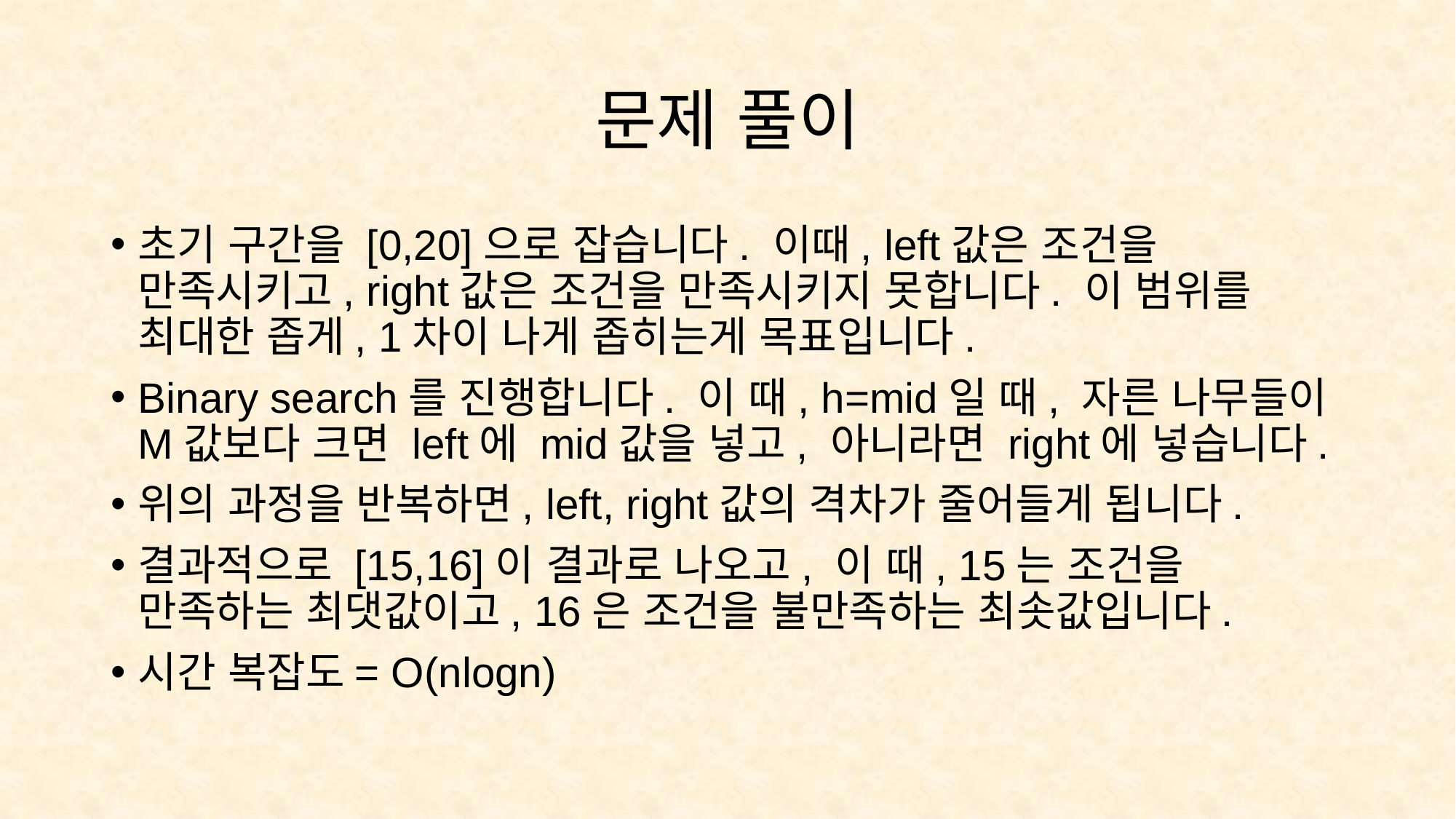

# 문제 풀이
초기 구간을 [0,20]으로 잡습니다. 이때, left값은 조건을 만족시키고, right값은 조건을 만족시키지 못합니다. 이 범위를 최대한 좁게, 1차이 나게 좁히는게 목표입니다.
Binary search를 진행합니다. 이 때, h=mid일 때, 자른 나무들이 M값보다 크면 left에 mid값을 넣고, 아니라면 right에 넣습니다.
위의 과정을 반복하면, left, right값의 격차가 줄어들게 됩니다.
결과적으로 [15,16]이 결과로 나오고, 이 때, 15는 조건을 만족하는 최댓값이고, 16은 조건을 불만족하는 최솟값입니다.
시간 복잡도= O(nlogn)